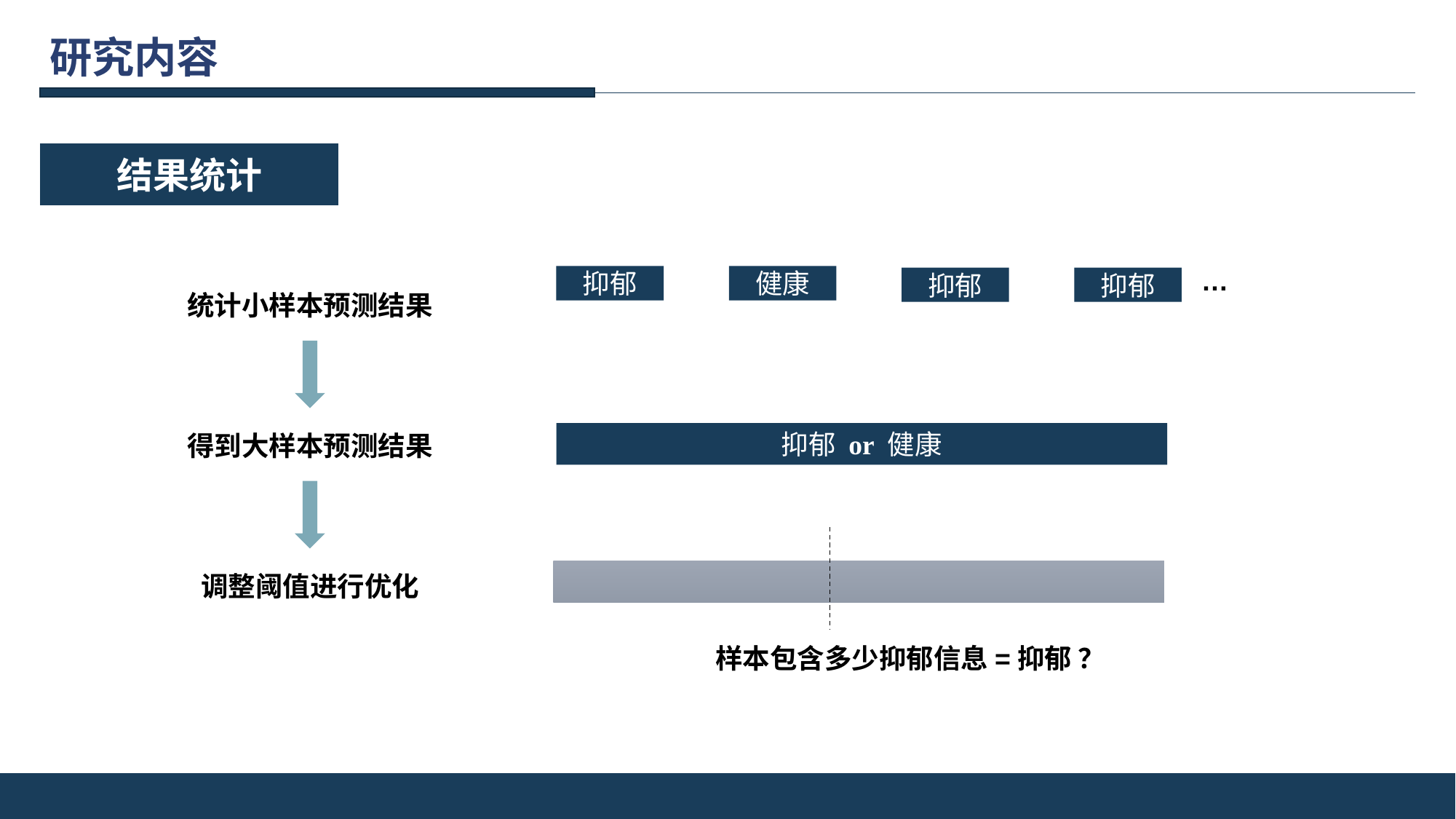

研究内容
结果统计
…
抑郁
健康
抑郁
抑郁
统计小样本预测结果

得到大样本预测结果

调整阈值进行优化
抑郁 or 健康

样本包含多少抑郁信息=抑郁 ？